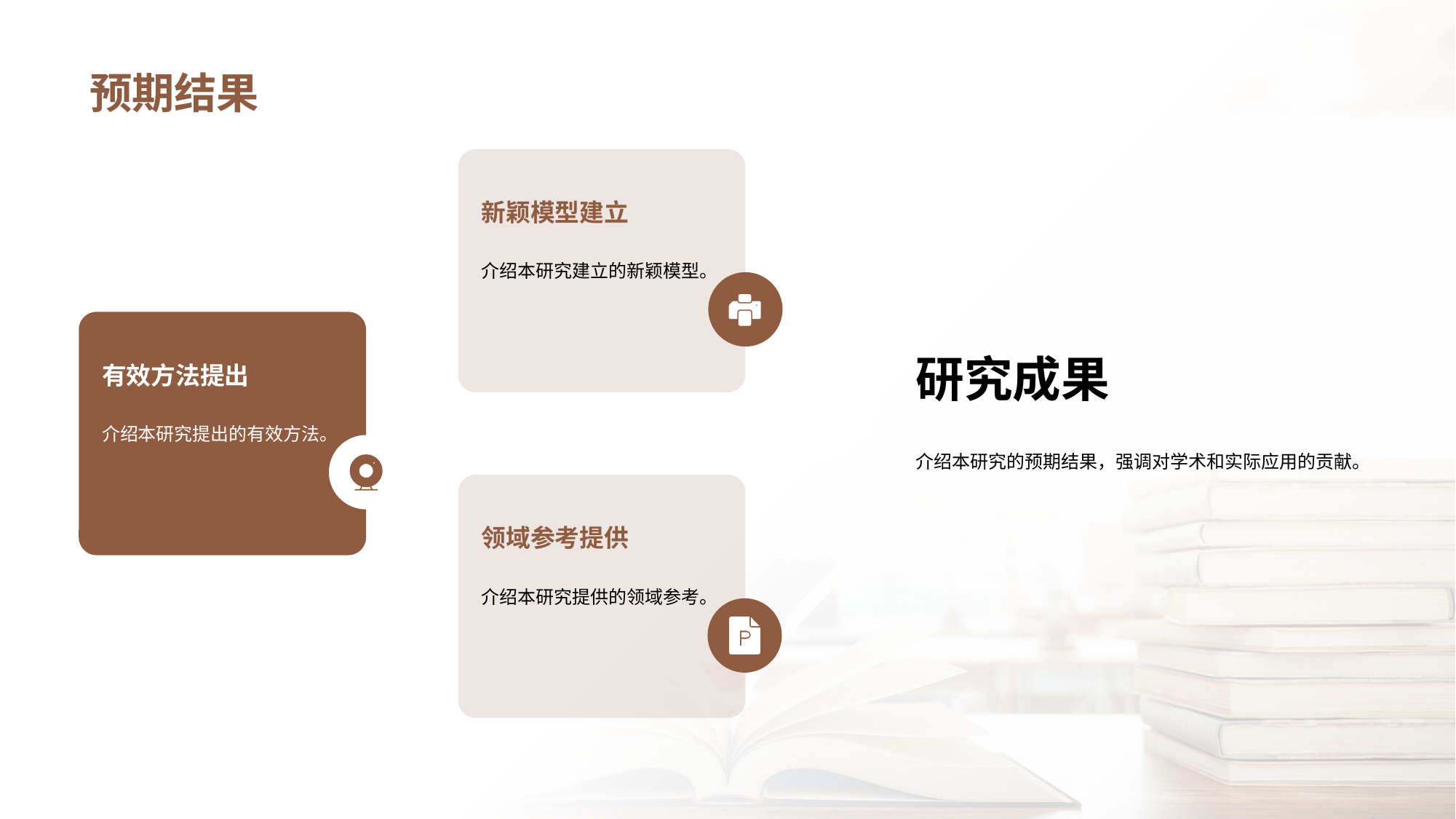

# 预期结果

新颖模型建立
介绍本研究建立的新颖模型。

有效方法提出
介绍本研究提出的有效方法。

领域参考提供
介绍本研究提供的领域参考。

研究成果
介绍本研究的预期结果，强调对学术和实际应用的贡献。